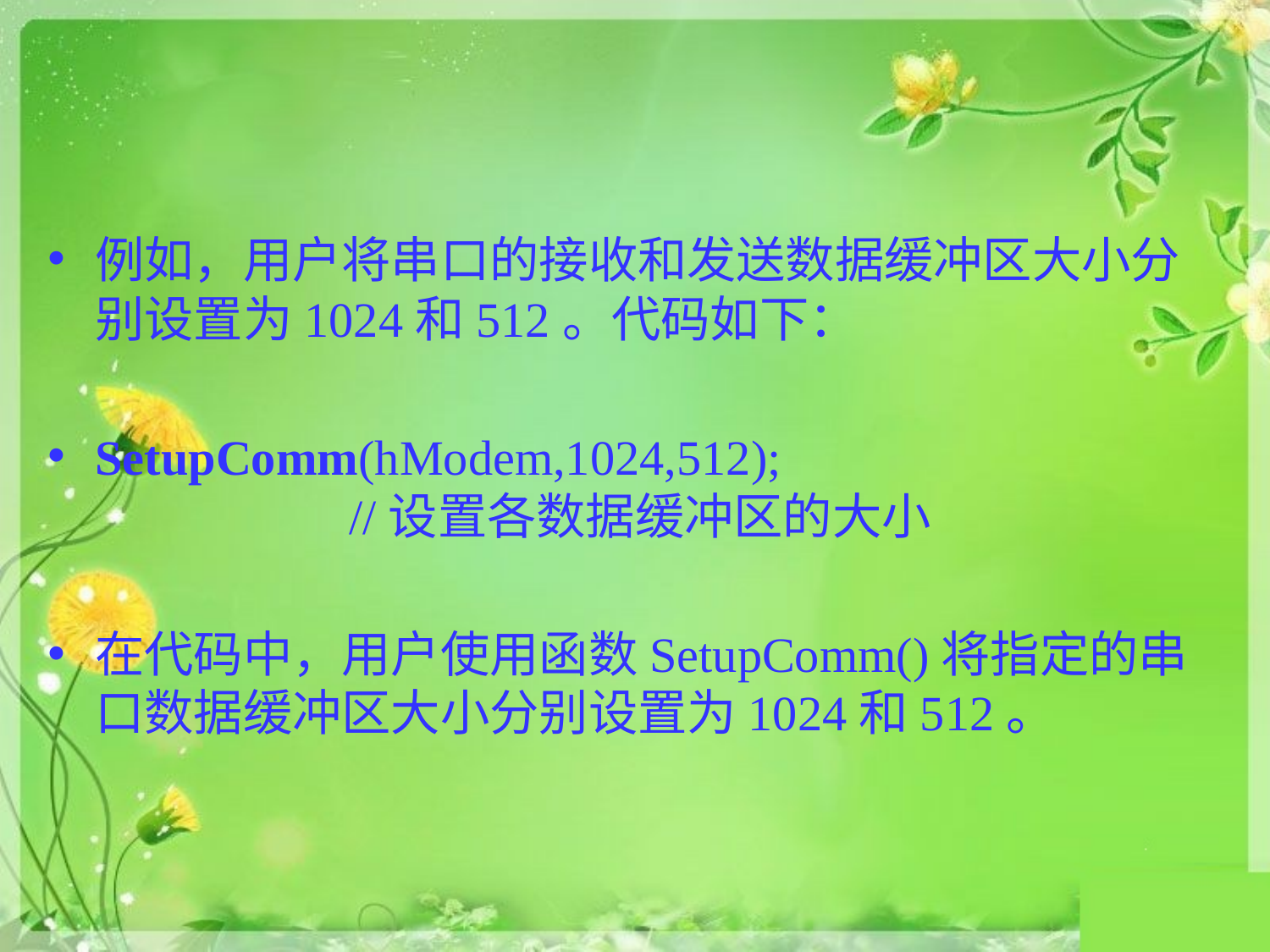

#
例如，用户将串口的接收和发送数据缓冲区大小分别设置为1024和512。代码如下：

SetupComm(hModem,1024,512);					//设置各数据缓冲区的大小

在代码中，用户使用函数SetupComm()将指定的串口数据缓冲区大小分别设置为1024和512。